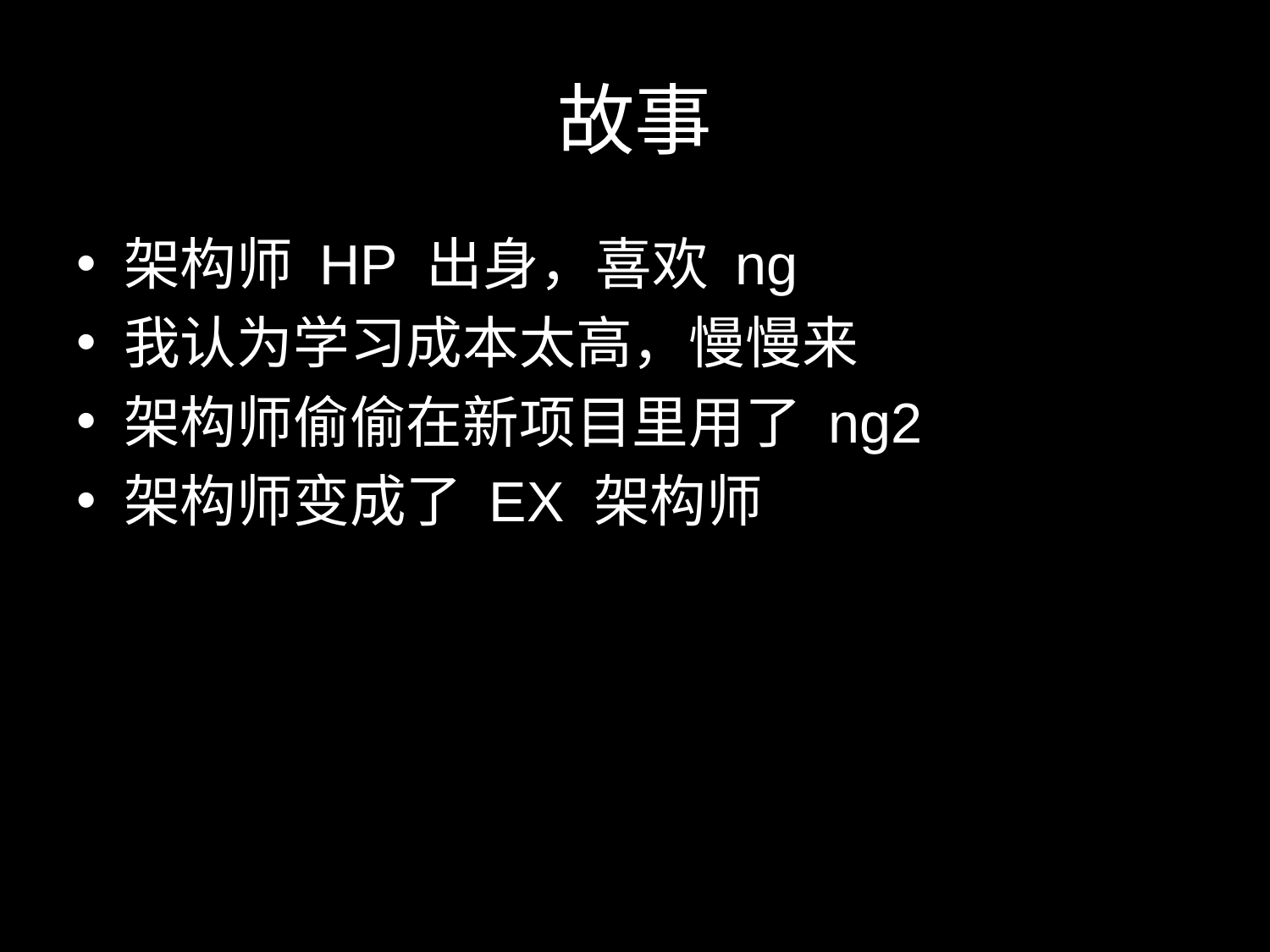

# 故事
架构师 HP 出身，喜欢 ng
我认为学习成本太高，慢慢来
架构师偷偷在新项目里用了 ng2
架构师变成了 EX 架构师